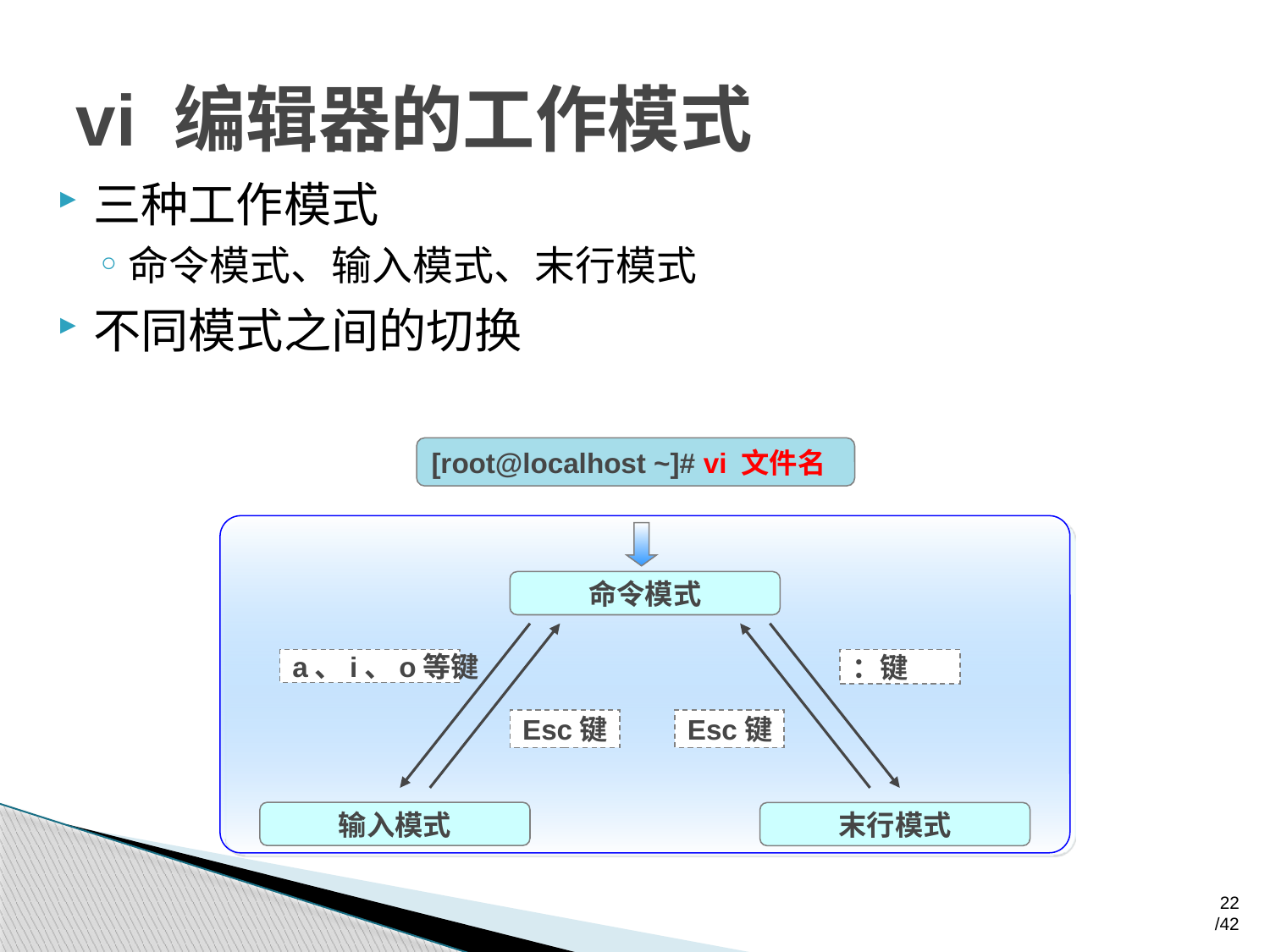

# vi 编辑器的工作模式
三种工作模式
命令模式、输入模式、末行模式
不同模式之间的切换
[root@localhost ~]# vi 文件名

命令模式

a、i、o等键
：键
Esc键
Esc键
输入模式
末行模式
22/42